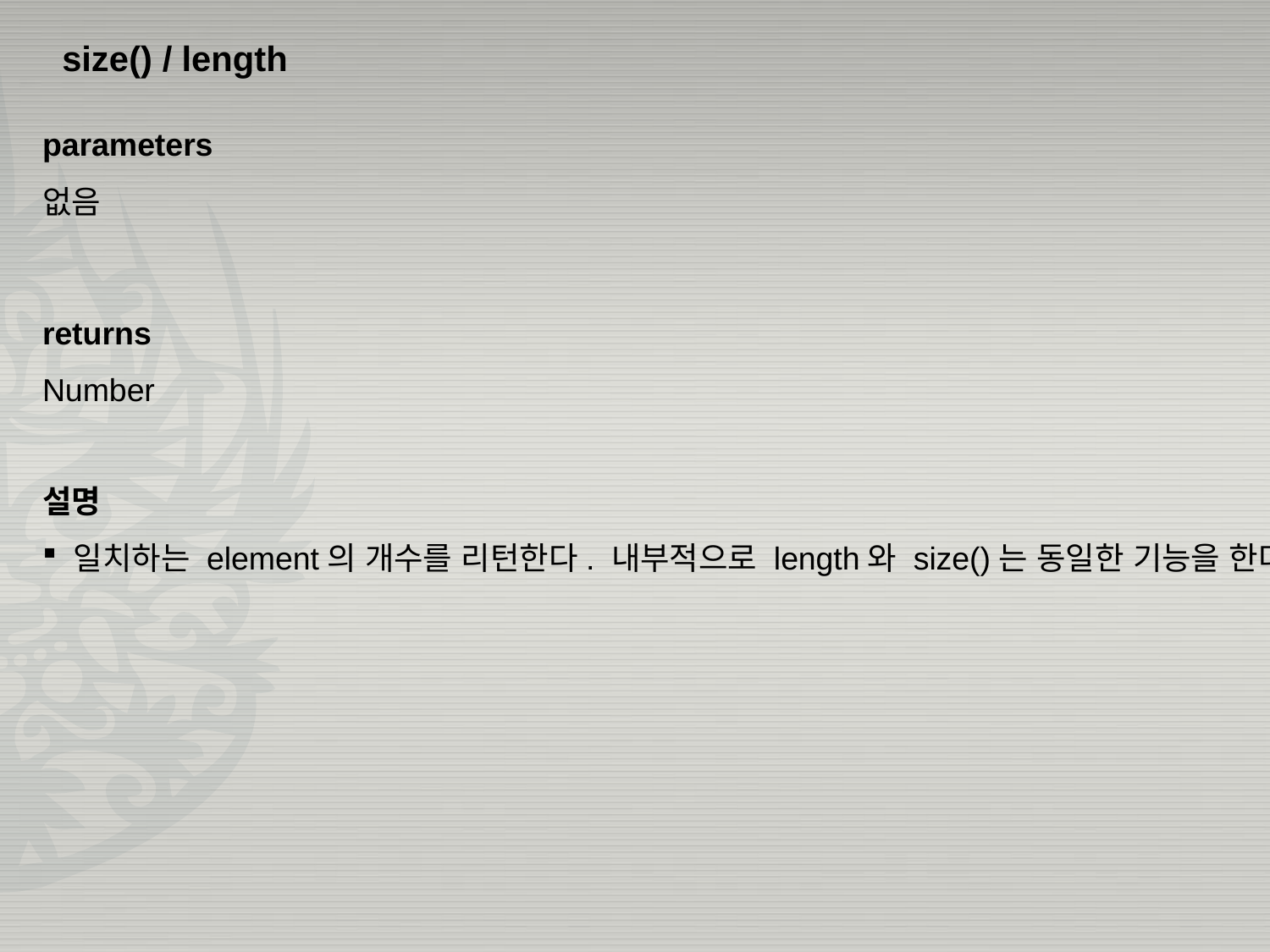

size() / length
parameters
없음
returns
Number
설명
 일치하는 element의 개수를 리턴한다. 내부적으로 length와 size()는 동일한 기능을 한다.